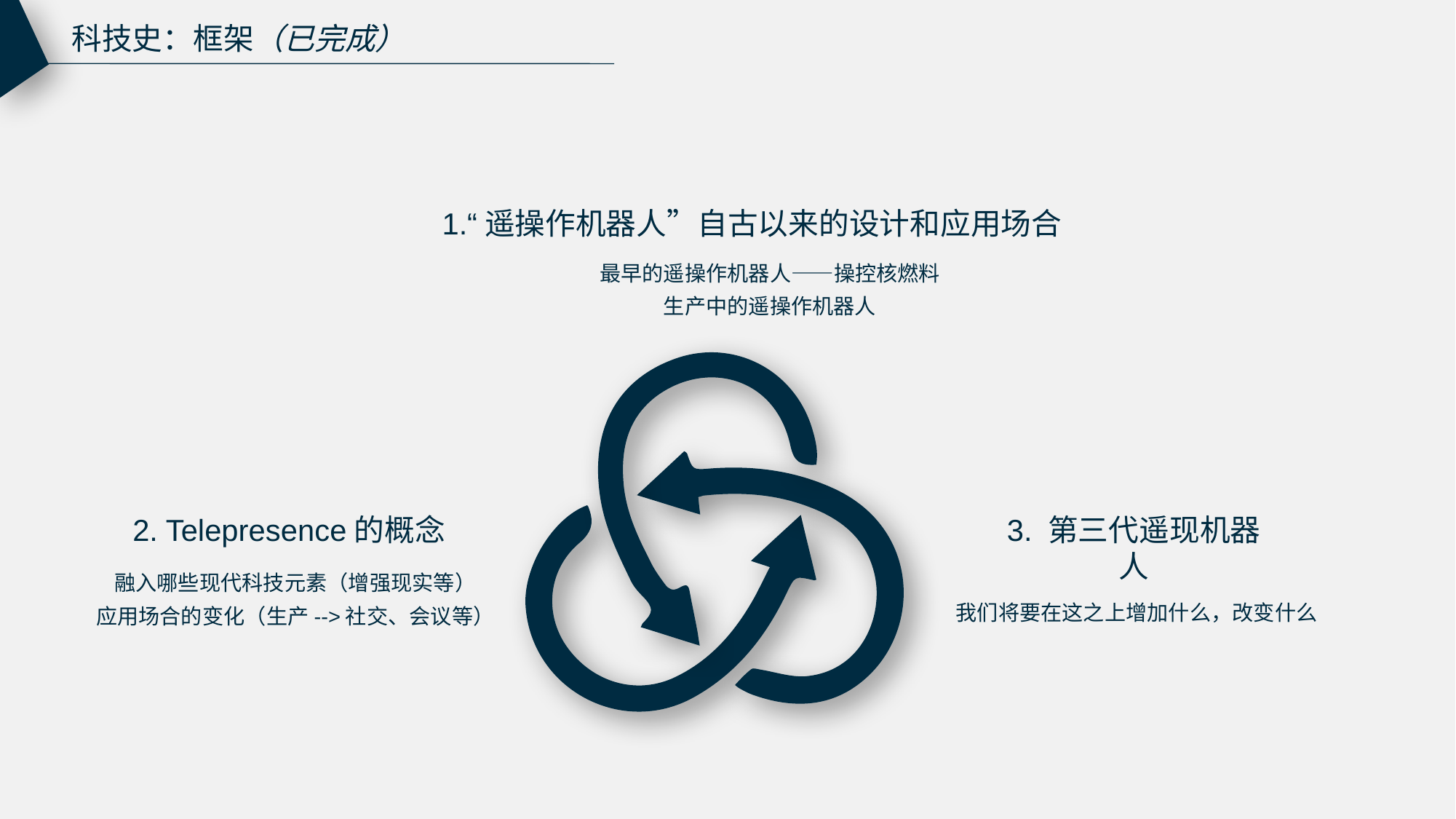

科技史：框架（已完成）

1.“遥操作机器人”自古以来的设计和应用场合
最早的遥操作机器人——操控核燃料
生产中的遥操作机器人

2. Telepresence的概念

3. 第三代遥现机器人
融入哪些现代科技元素（增强现实等）
应用场合的变化（生产-->社交、会议等）
我们将要在这之上增加什么，改变什么